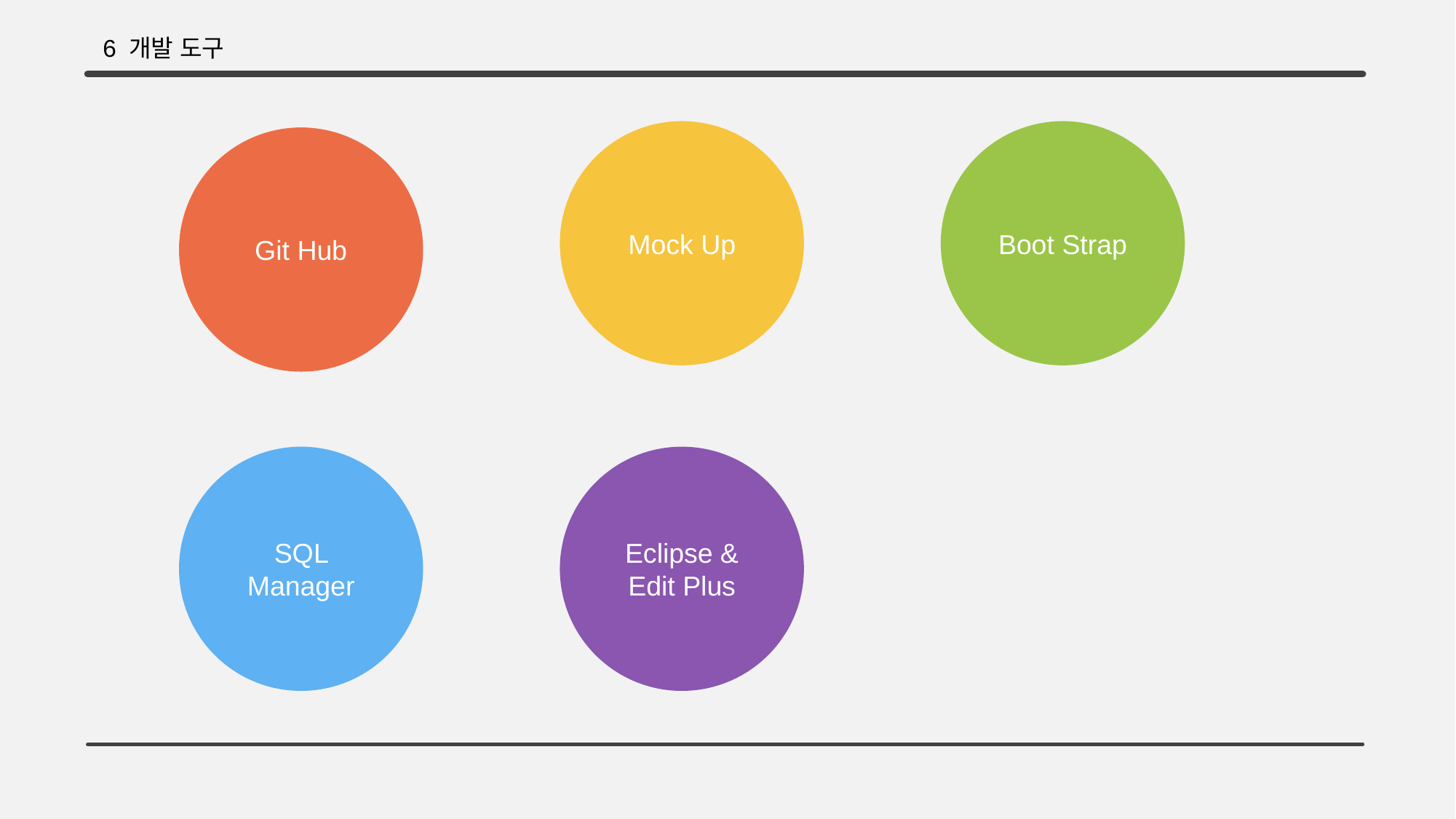

6 개발 도구
Mock Up
Boot Strap
Git Hub
SQL Manager
Eclipse & Edit Plus